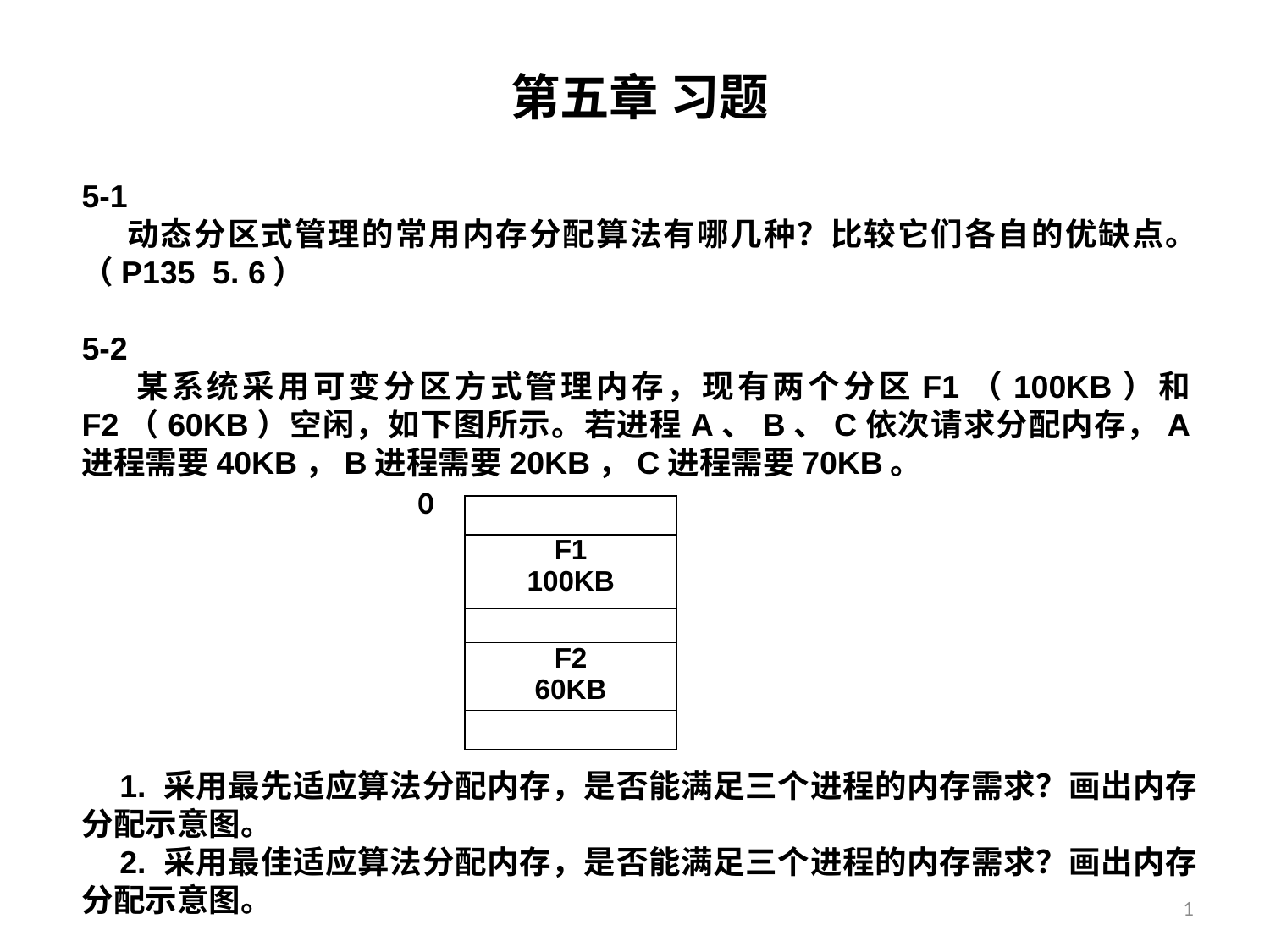

第五章 习题

5-1
    动态分区式管理的常用内存分配算法有哪几种？比较它们各自的优缺点。（P135  5. 6）

5-2
    某系统采用可变分区方式管理内存，现有两个分区F1（100KB）和F2（60KB）空闲，如下图所示。若进程A、B、C依次请求分配内存，A进程需要40KB，B进程需要20KB，C进程需要70KB。

    1. 采用最先适应算法分配内存，是否能满足三个进程的内存需求？画出内存分配示意图。
    2. 采用最佳适应算法分配内存，是否能满足三个进程的内存需求？画出内存分配示意图。
0
|  |
| --- |
| F1 100KB |
|  |
| F2 60KB |
|  |
1